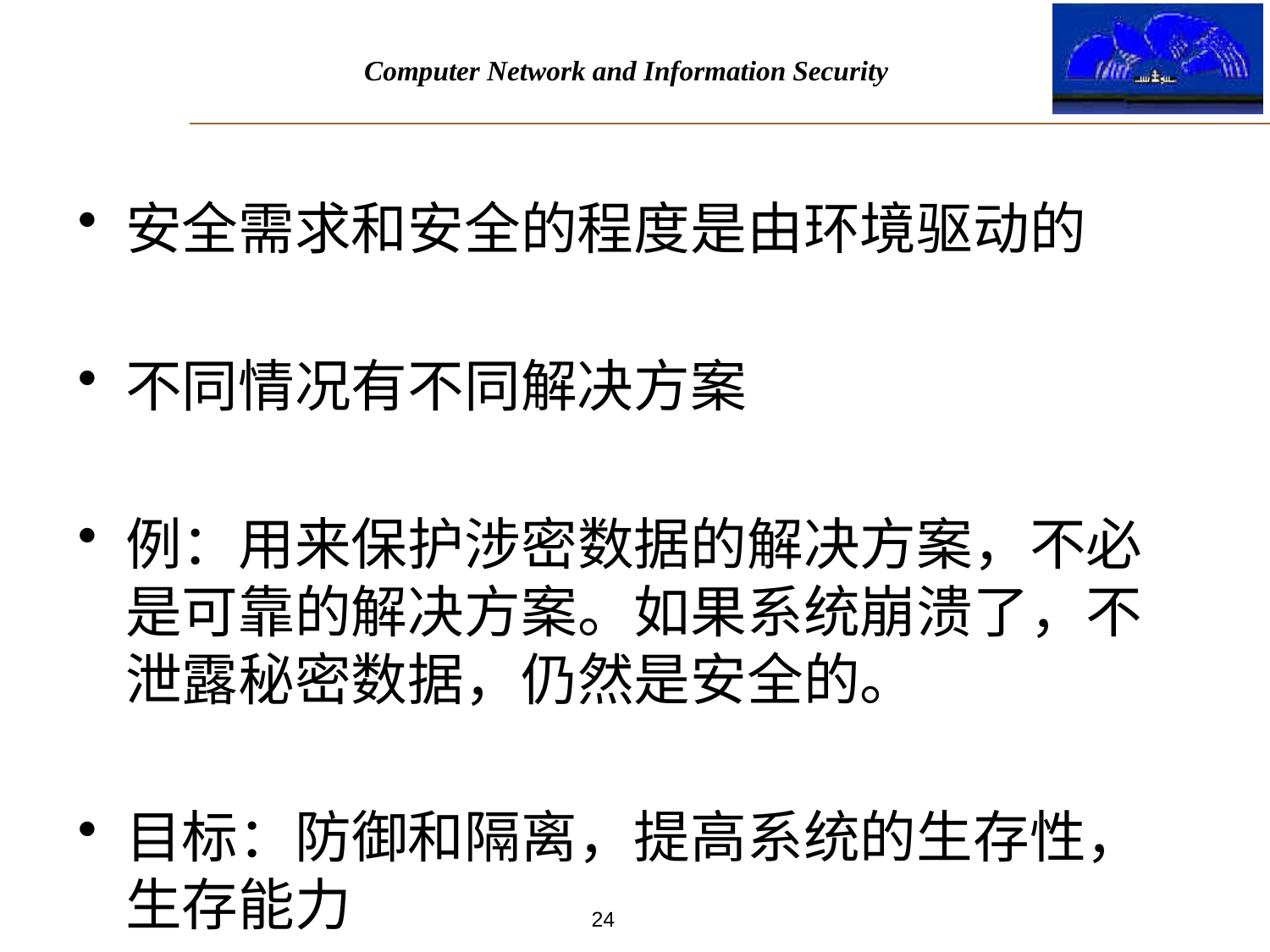

安全需求和安全的程度是由环境驱动的

不同情况有不同解决方案

例：用来保护涉密数据的解决方案，不必是可靠的解决方案。如果系统崩溃了，不泄露秘密数据，仍然是安全的。

目标：防御和隔离，提高系统的生存性，生存能力
24